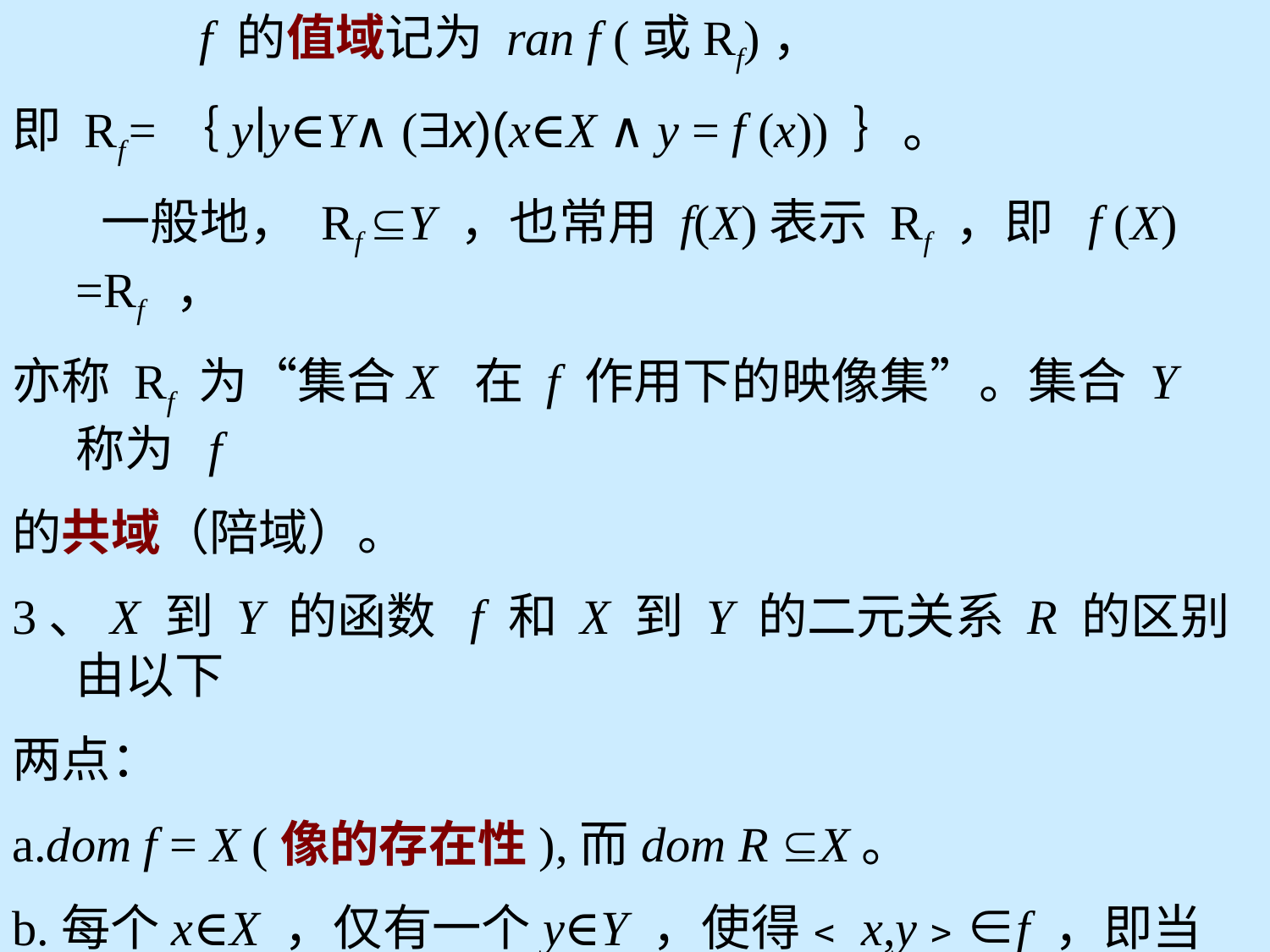

f 的值域记为 ran f (或Rf)，
即 Rf=｛y∣y∈Y∧ (∃x)(x∈X ∧ y = f (x)) ｝。
       一般地， Rf ⊆Y ，也常用 f(X)表示 Rf ，即  f (X) =Rf  ，
亦称 Rf 为“集合X  在 f 作用下的映像集”。集合 Y  称为  f
的共域（陪域）。
3、X 到 Y 的函数  f 和 X 到 Y 的二元关系 R 的区别由以下
两点：
a.dom f = X (像的存在性),而dom R ⊆X。
b.每个x∈X ，仅有一个y∈Y ，使得﹤x,y﹥∈f ，即当
﹤x,y﹥∈f 且﹤x,z﹥∈f 时，必有y = z 。(像的唯一性)